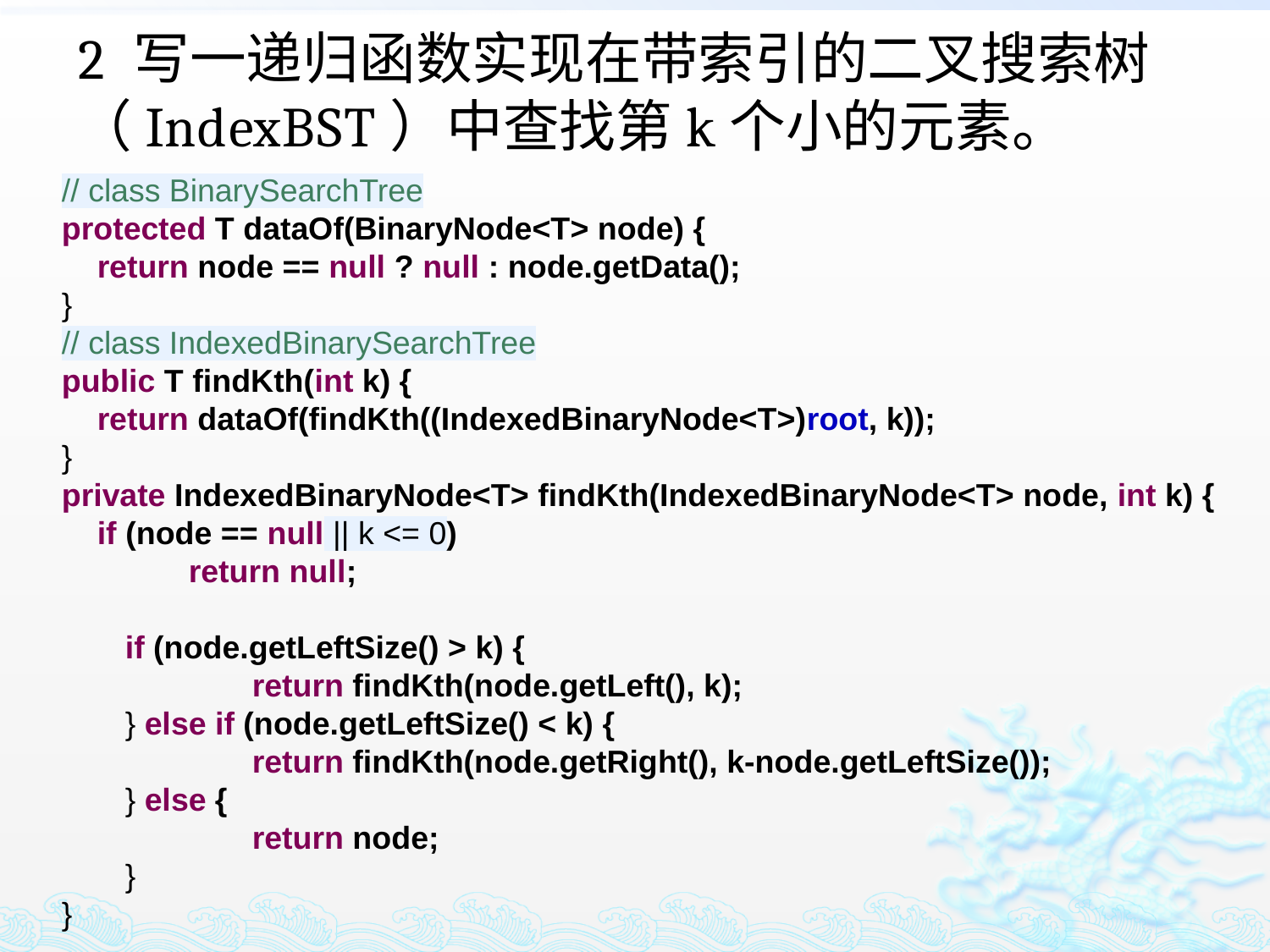

2 写一递归函数实现在带索引的二叉搜索树（IndexBST）中查找第k个小的元素。
// class BinarySearchTree
protected T dataOf(BinaryNode<T> node) {
    return node == null ? null : node.getData();
}
// class IndexedBinarySearchTree
public T findKth(int k) {
    return dataOf(findKth((IndexedBinaryNode<T>)root, k));
}
private IndexedBinaryNode<T> findKth(IndexedBinaryNode<T> node, int k) {
    if (node == null || k <= 0)
	return null;

if (node.getLeftSize() > k) {
	return findKth(node.getLeft(), k);
} else if (node.getLeftSize() < k) {
	return findKth(node.getRight(), k-node.getLeftSize());
} else {
	return node;
}
}